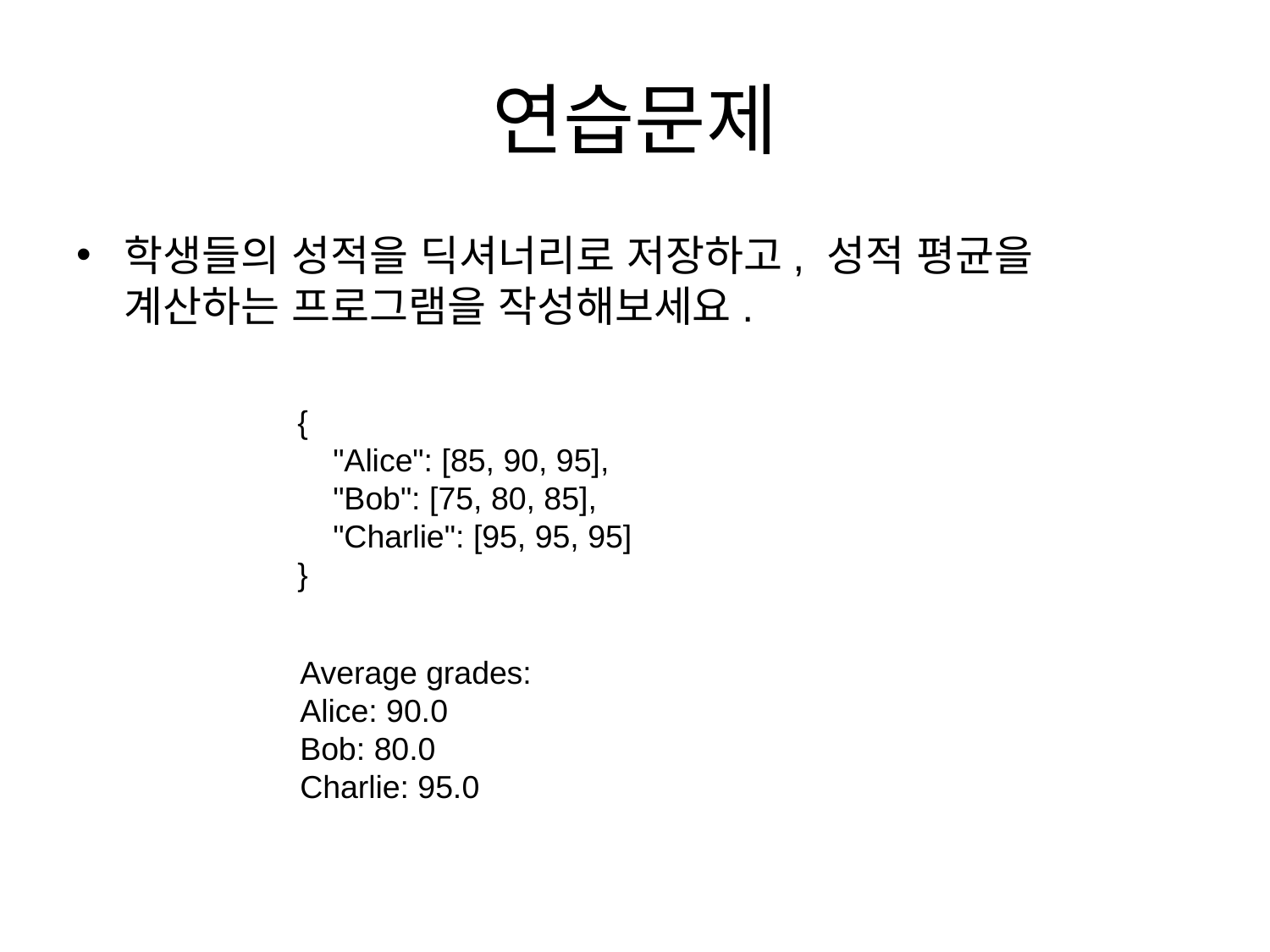

# 연습문제
학생들의 성적을 딕셔너리로 저장하고, 성적 평균을 계산하는 프로그램을 작성해보세요.

{
    "Alice": [85, 90, 95],
    "Bob": [75, 80, 85],
    "Charlie": [95, 95, 95]
}
Average grades:
Alice: 90.0
Bob: 80.0
Charlie: 95.0